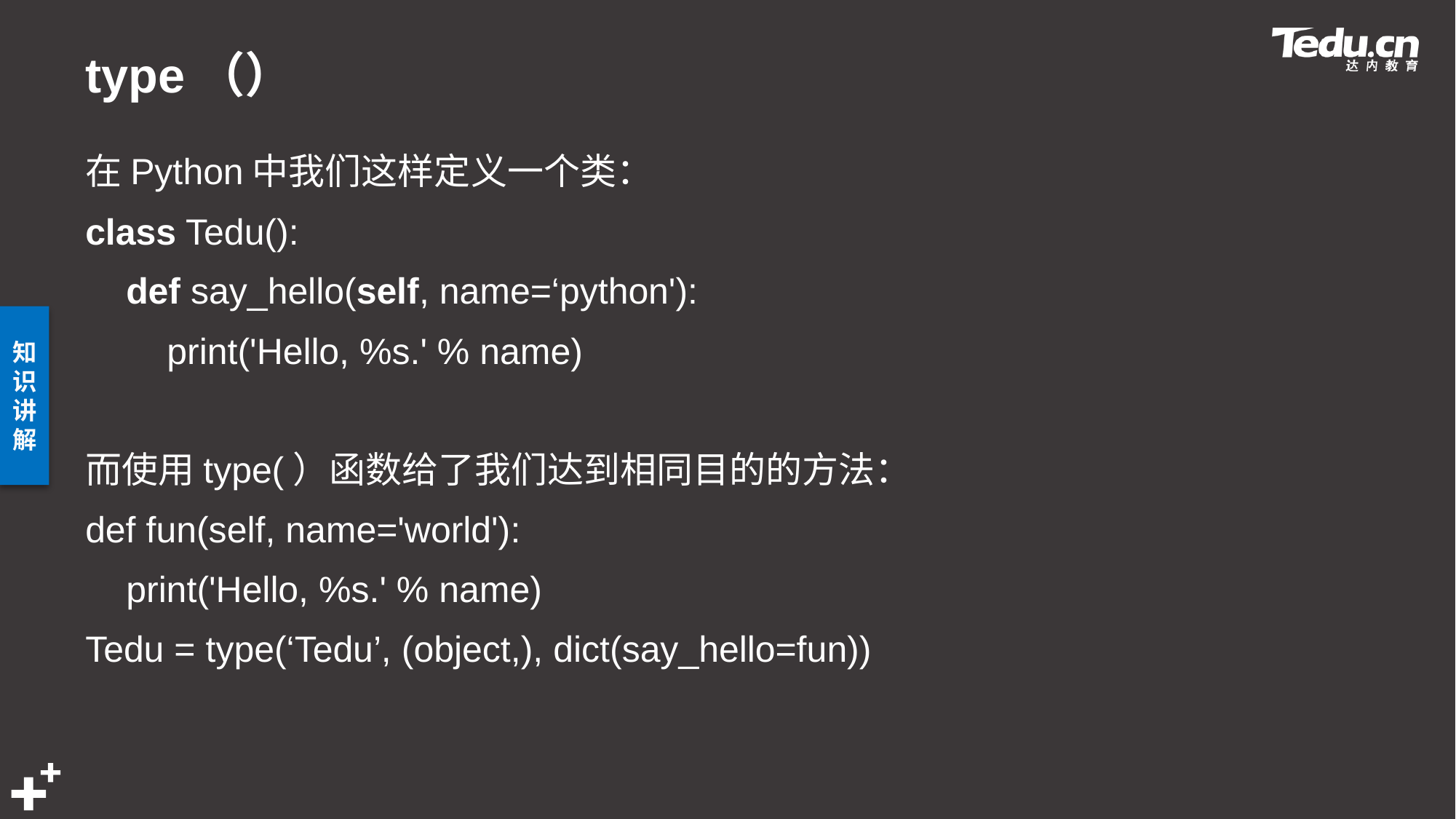

# type（）
在Python中我们这样定义一个类：
class Tedu():
    def say_hello(self, name=‘python'):
        print('Hello, %s.' % name)

而使用type(）函数给了我们达到相同目的的方法：
def fun(self, name='world'):
    print('Hello, %s.' % name)
Tedu = type(‘Tedu’, (object,), dict(say_hello=fun))